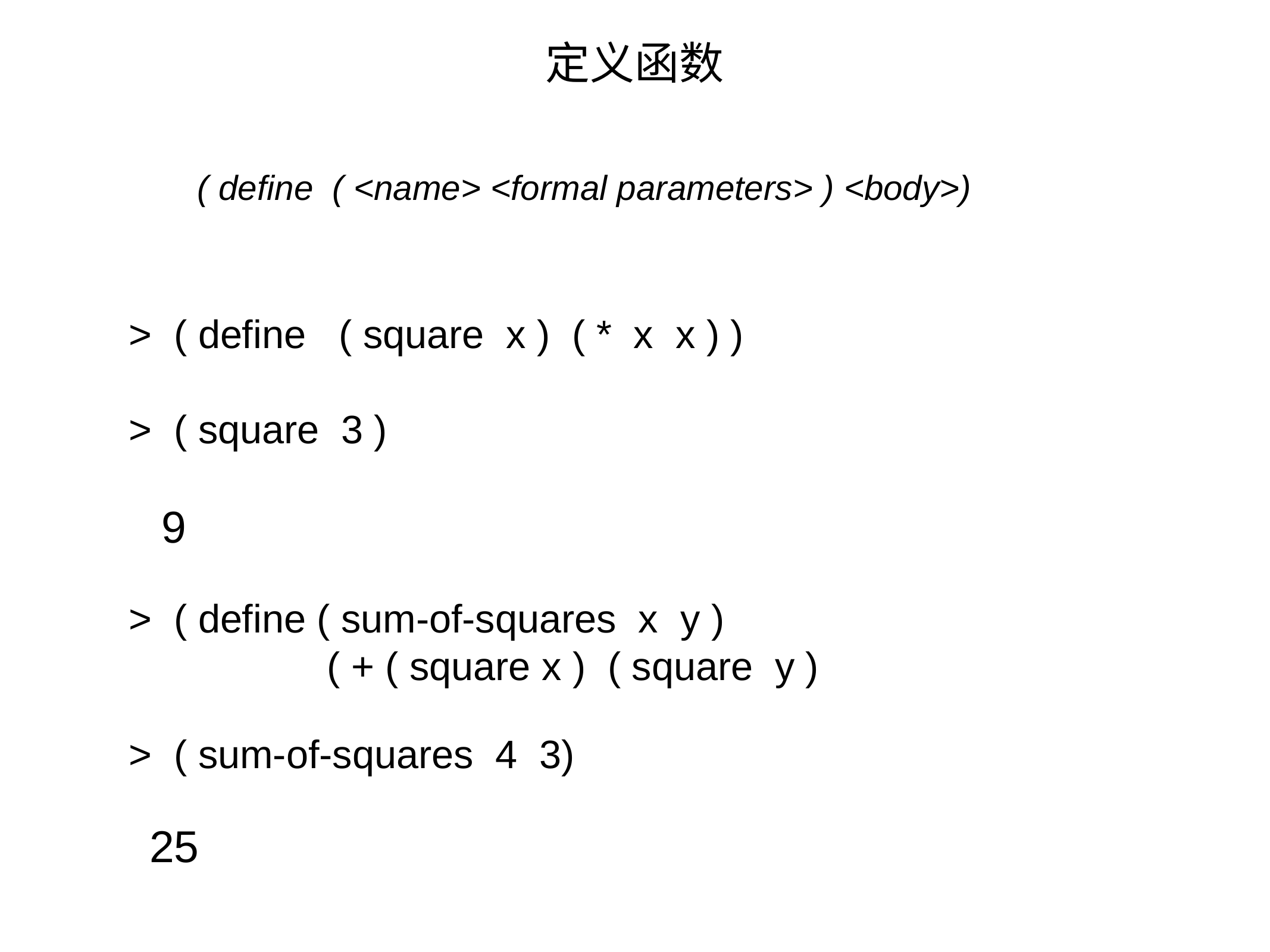

定义函数
( define  ( <name> <formal parameters> ) <body>)
>  ( define   ( square  x )  ( *  x  x ) )
>  ( square  3 )
9
>  ( define ( sum-of-squares  x  y )
                  ( + ( square x )  ( square  y )
>  ( sum-of-squares  4  3)
25